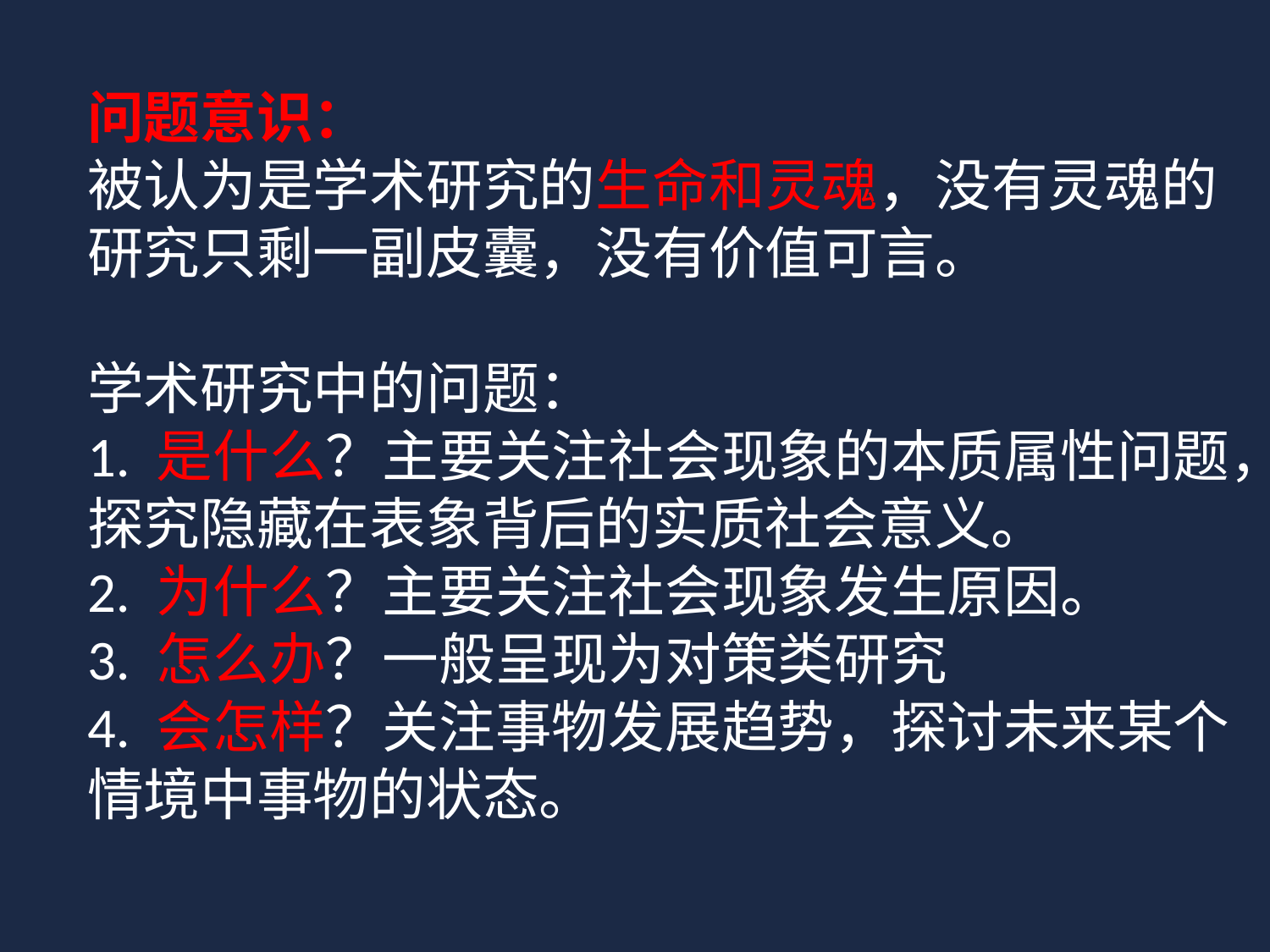

问题意识：
被认为是学术研究的生命和灵魂，没有灵魂的研究只剩一副皮囊，没有价值可言。

学术研究中的问题：
1. 是什么？主要关注社会现象的本质属性问题，探究隐藏在表象背后的实质社会意义。
2. 为什么？主要关注社会现象发生原因。
3. 怎么办？一般呈现为对策类研究
4. 会怎样？关注事物发展趋势，探讨未来某个情境中事物的状态。